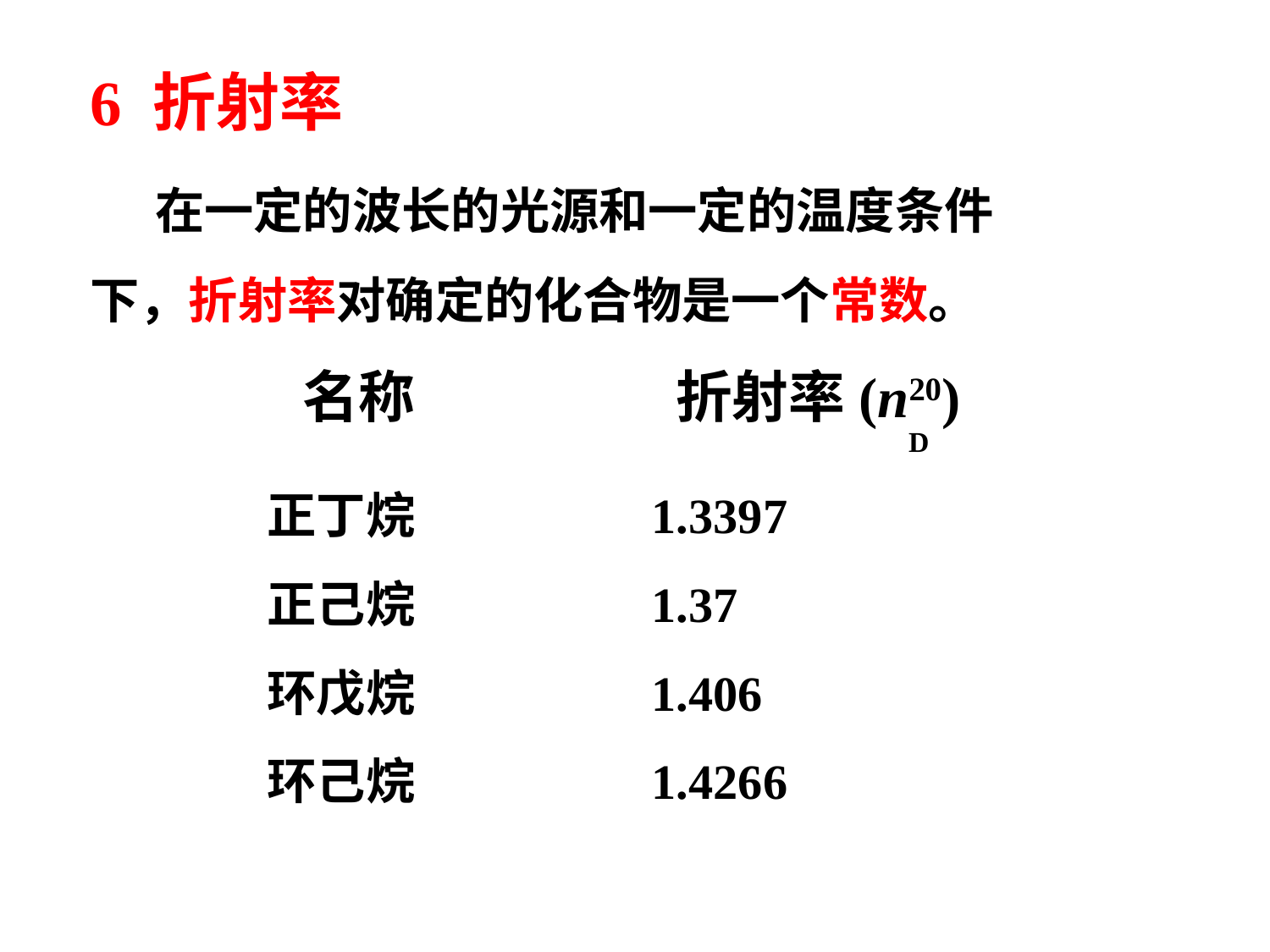

6 折射率
    在一定的波长的光源和一定的温度条件
下，折射率对确定的化合物是一个常数。
名称
折射率(n20)
D
正丁烷                    1.3397
正己烷                    1.37
环戊烷                    1.406
环己烷                    1.4266